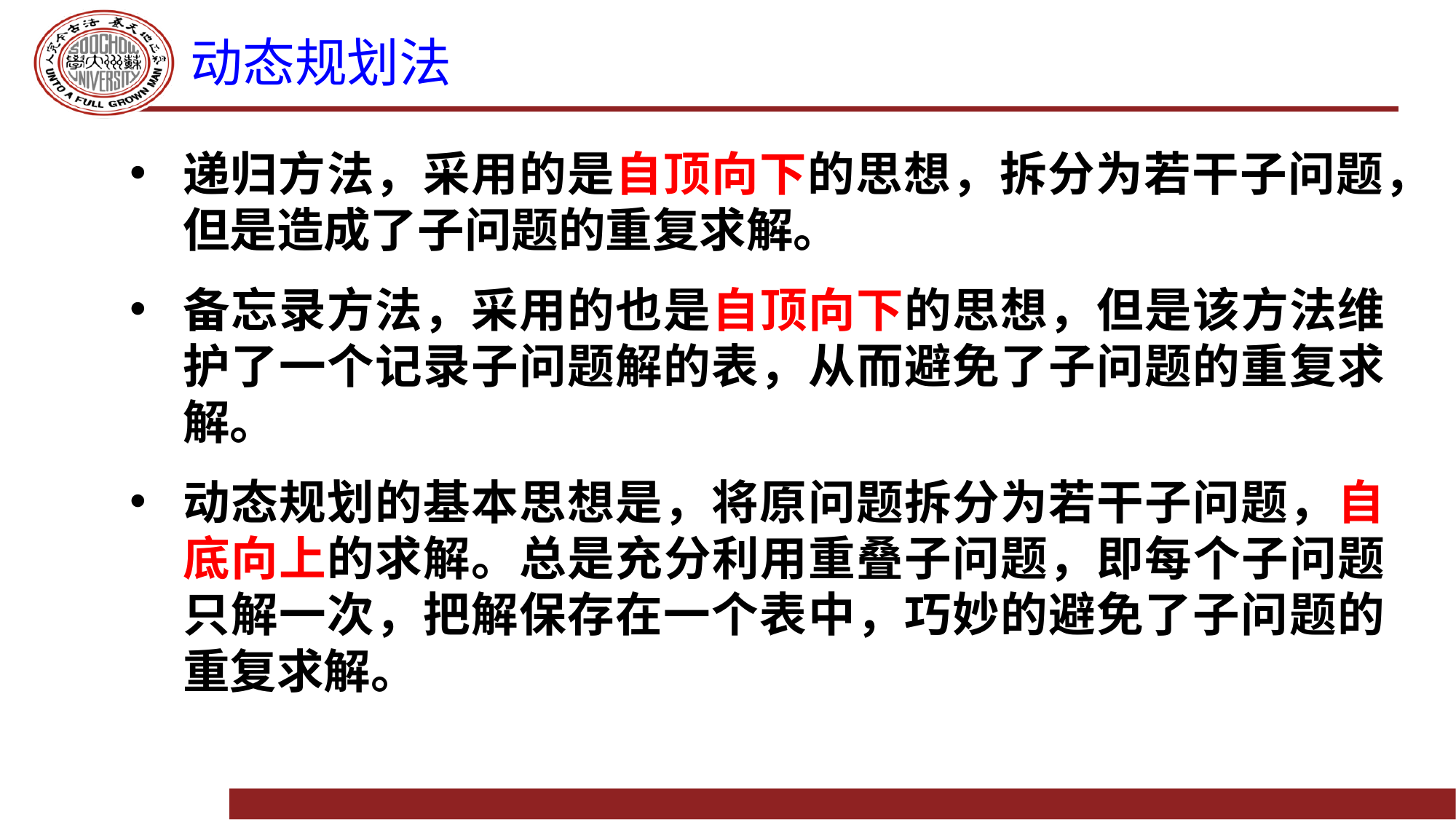

# 动态规划法
递归方法，采用的是自顶向下的思想，拆分为若干子问题，但是造成了子问题的重复求解。
备忘录方法，采用的也是自顶向下的思想，但是该方法维护了一个记录子问题解的表，从而避免了子问题的重复求解。
动态规划的基本思想是，将原问题拆分为若干子问题，自底向上的求解。总是充分利用重叠子问题，即每个子问题只解一次，把解保存在一个表中，巧妙的避免了子问题的重复求解。